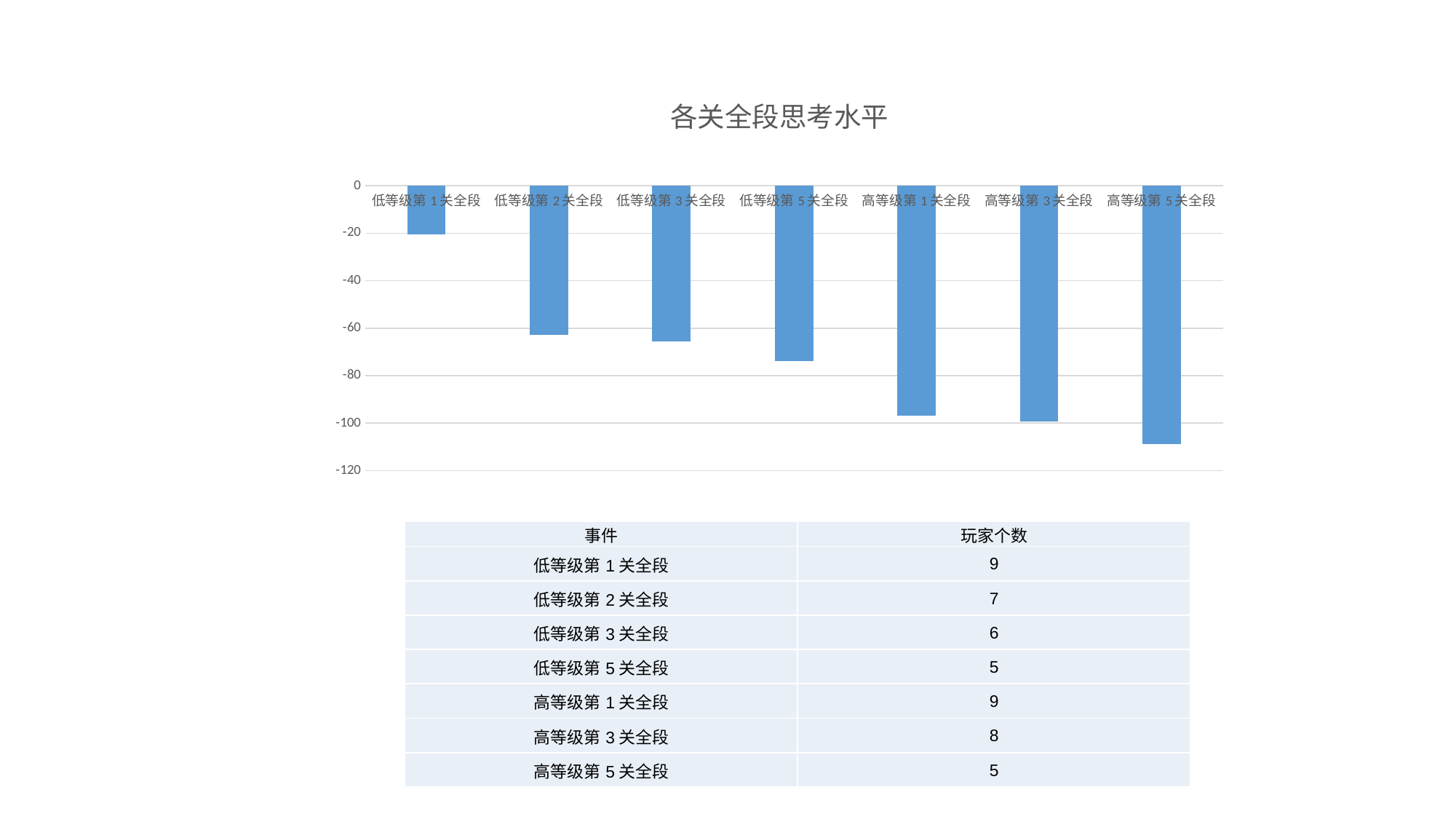

### Chart: 各关全段思考水平

| Category |  |
|---|---|
| 低等级第1关全段 | -20.45560011593966 |
| 低等级第2关全段 | -62.663990092846355 |
| 低等级第3关全段 | -65.71675986783977 |
| 低等级第5关全段 | -73.92927708172411 |
| 高等级第1关全段 | -96.74190875655276 |
| 高等级第3关全段 | -99.43541362471916 |
| 高等级第5关全段 | -108.8082638223022 |
| 事件 | 玩家个数 |
| --- | --- |
| 低等级第1关全段 | 9 |
| 低等级第2关全段 | 7 |
| 低等级第3关全段 | 6 |
| 低等级第5关全段 | 5 |
| 高等级第1关全段 | 9 |
| 高等级第3关全段 | 8 |
| 高等级第5关全段 | 5 |